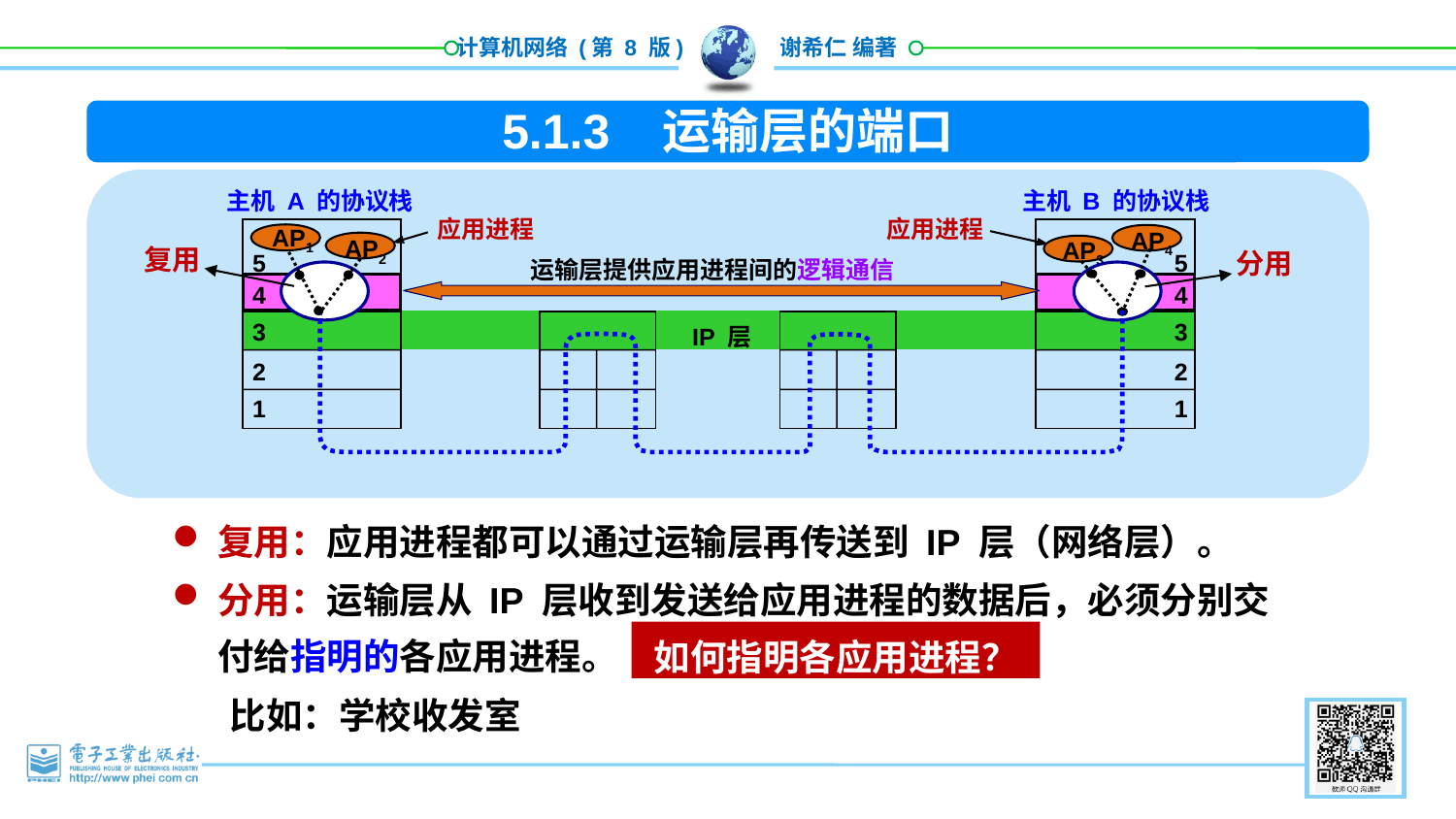

5.1.3   运输层的端口

主机 A 的协议栈
主机 B 的协议栈
应用进程
应用进程
AP1
AP4

AP2

AP3

5

4

3

2

1
5

4

3

2

1
运输层提供应用进程间的逻辑通信

IP 层

复用

分用

复用：应用进程都可以通过运输层再传送到 IP 层（网络层）。
分用：运输层从 IP 层收到发送给应用进程的数据后，必须分别交付给指明的各应用进程。
如何指明各应用进程？
比如：学校收发室